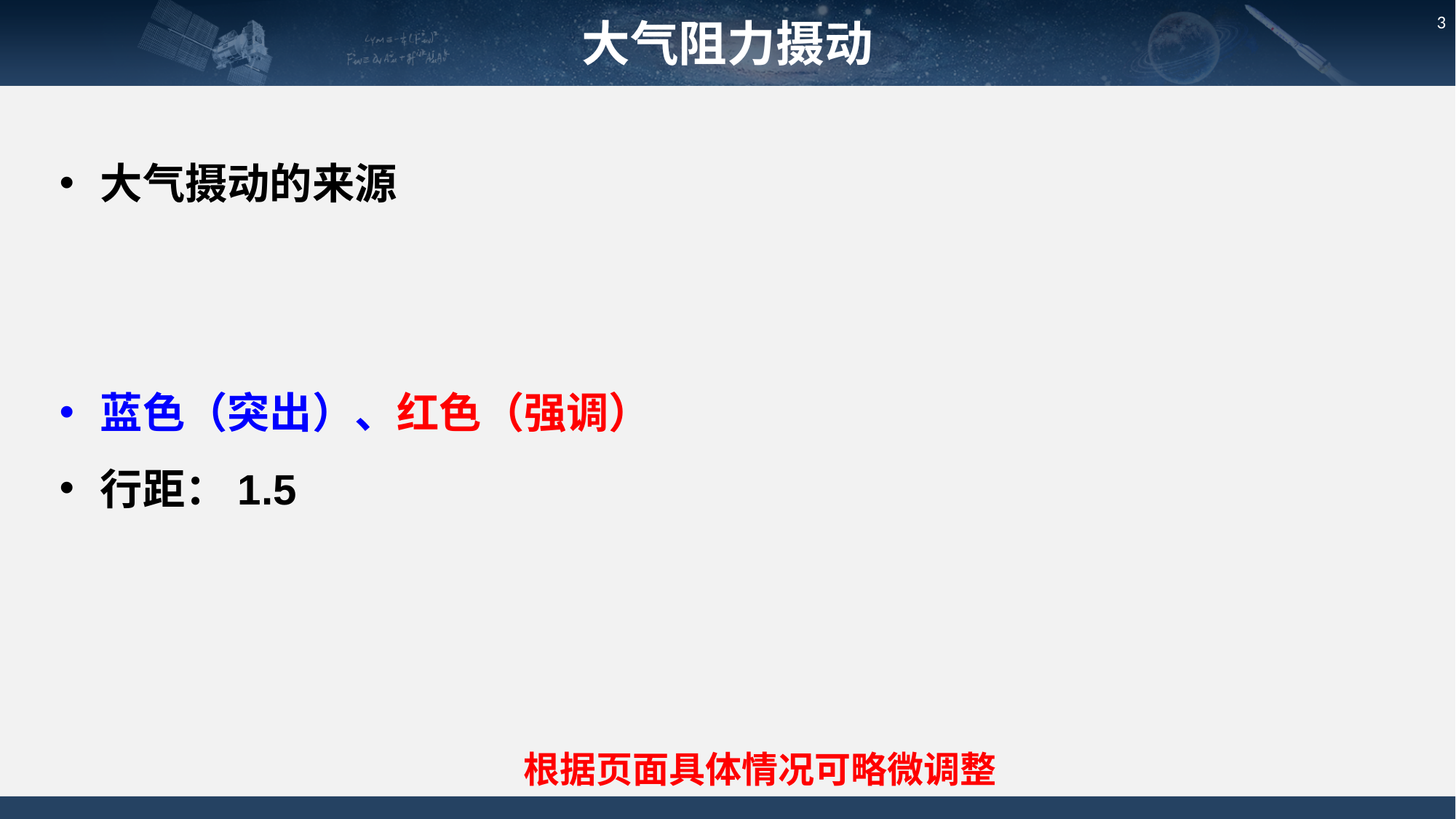

大气阻力摄动
3
大气摄动的来源

蓝色（突出）、红色（强调）
行距：1.5
根据页面具体情况可略微调整